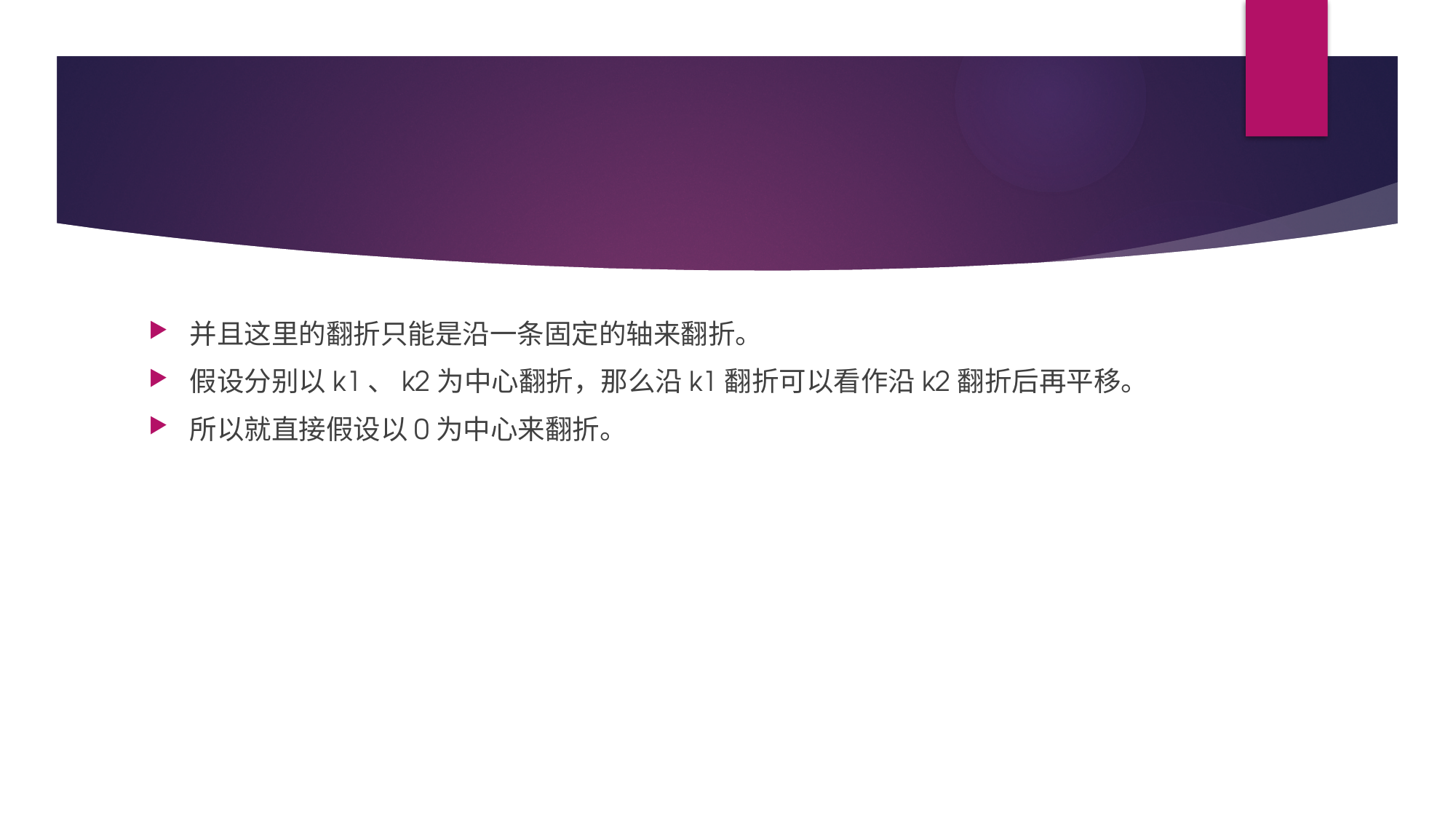

#
并且这里的翻折只能是沿一条固定的轴来翻折。
假设分别以k1、k2为中心翻折，那么沿k1翻折可以看作沿k2翻折后再平移。
所以就直接假设以0为中心来翻折。